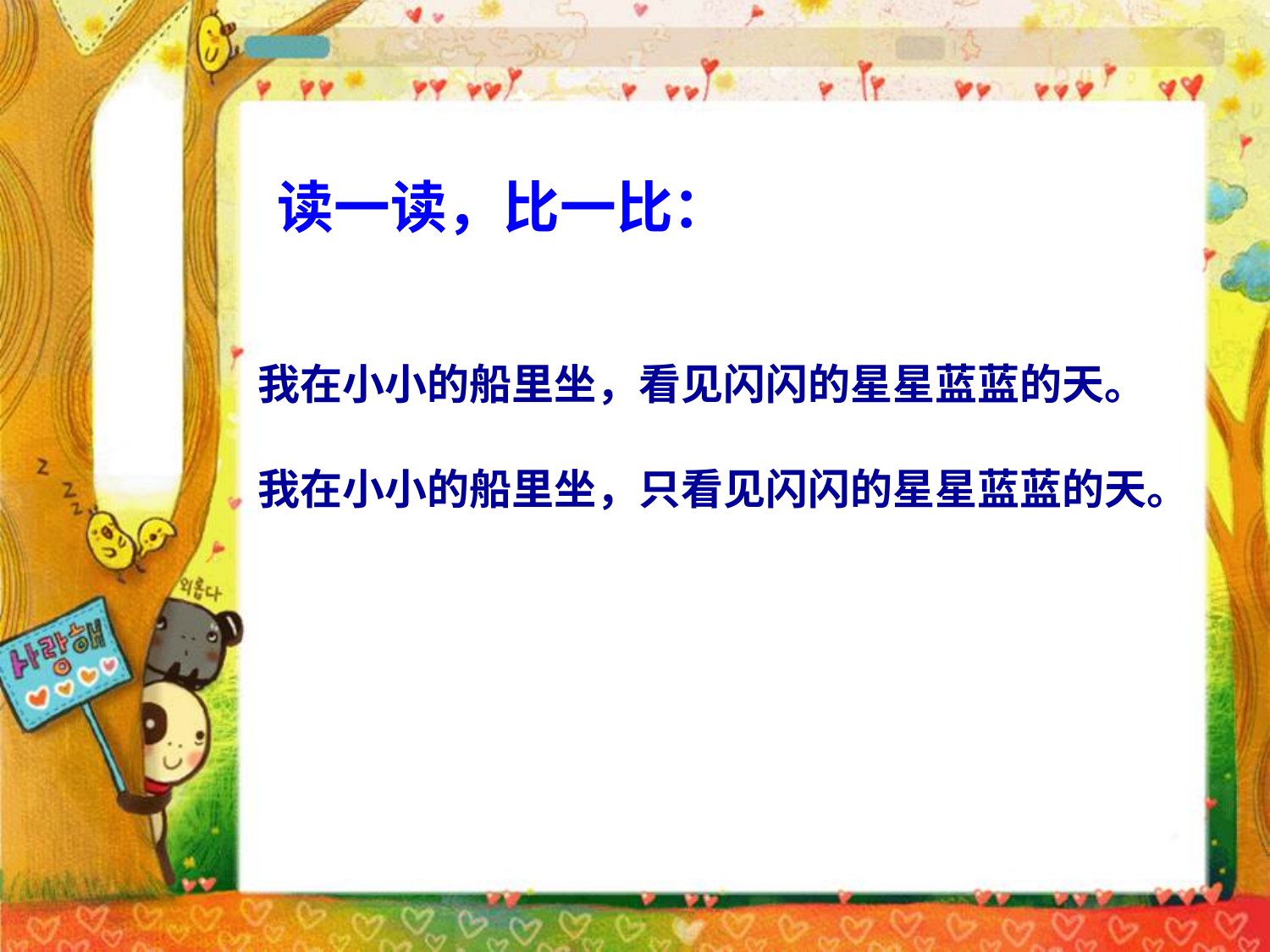

读一读，比一比：

我在小小的船里坐，看见闪闪的星星蓝蓝的天。
我在小小的船里坐，只看见闪闪的星星蓝蓝的天。